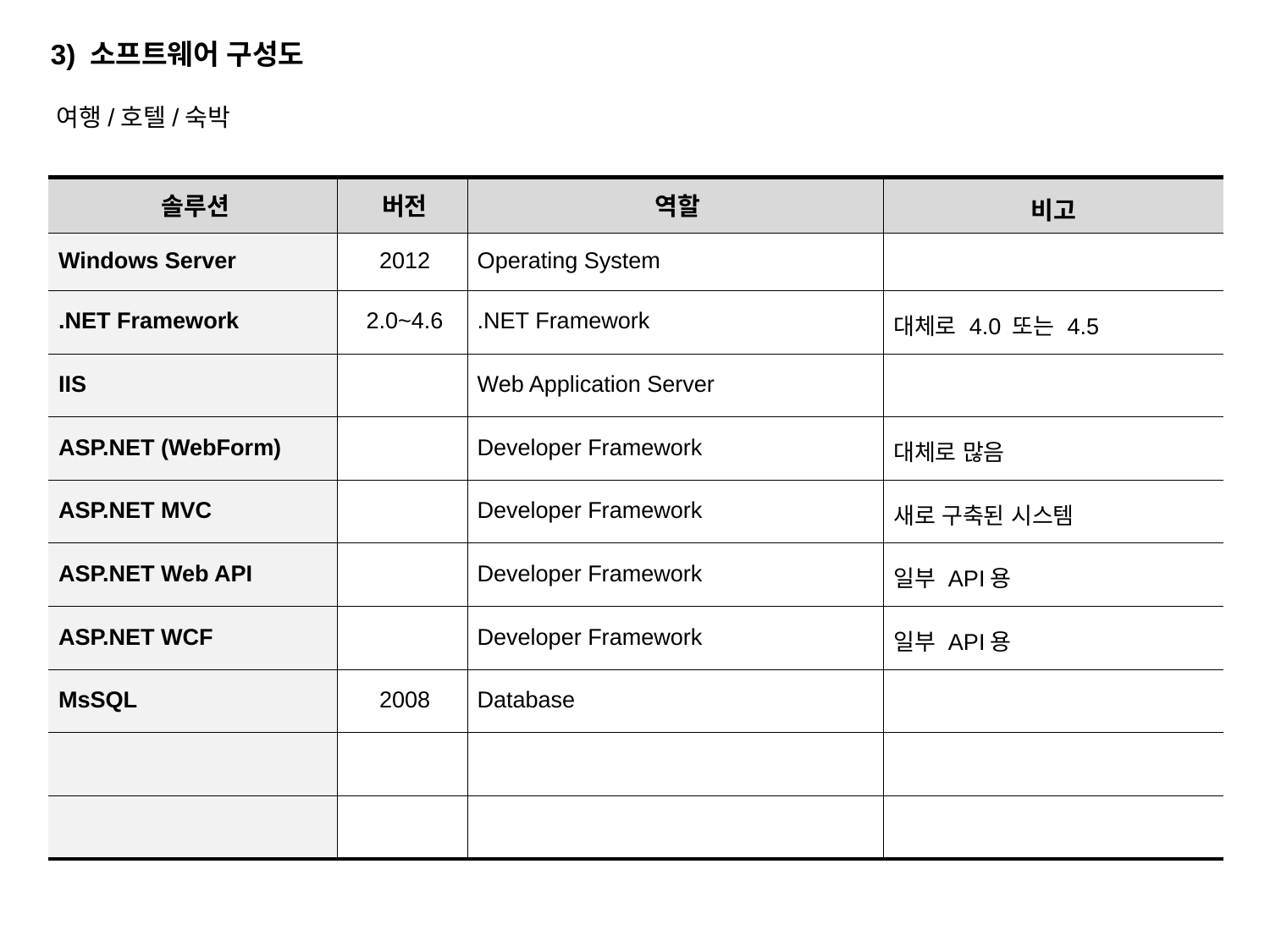

3) 소프트웨어 구성도
여행/호텔/숙박
| 솔루션 | 버전 | 역할 | 비고 |
| --- | --- | --- | --- |
| Windows Server | 2012 | Operating System |  |
| .NET Framework | 2.0~4.6 | .NET Framework | 대체로 4.0 또는 4.5 |
| IIS |  | Web Application Server |  |
| ASP.NET (WebForm) |  | Developer Framework | 대체로 많음 |
| ASP.NET MVC |  | Developer Framework | 새로 구축된 시스템 |
| ASP.NET Web API |  | Developer Framework | 일부 API용 |
| ASP.NET WCF |  | Developer Framework | 일부 API용 |
| MsSQL | 2008 | Database |  |
|  |  |  |  |
|  |  |  |  |